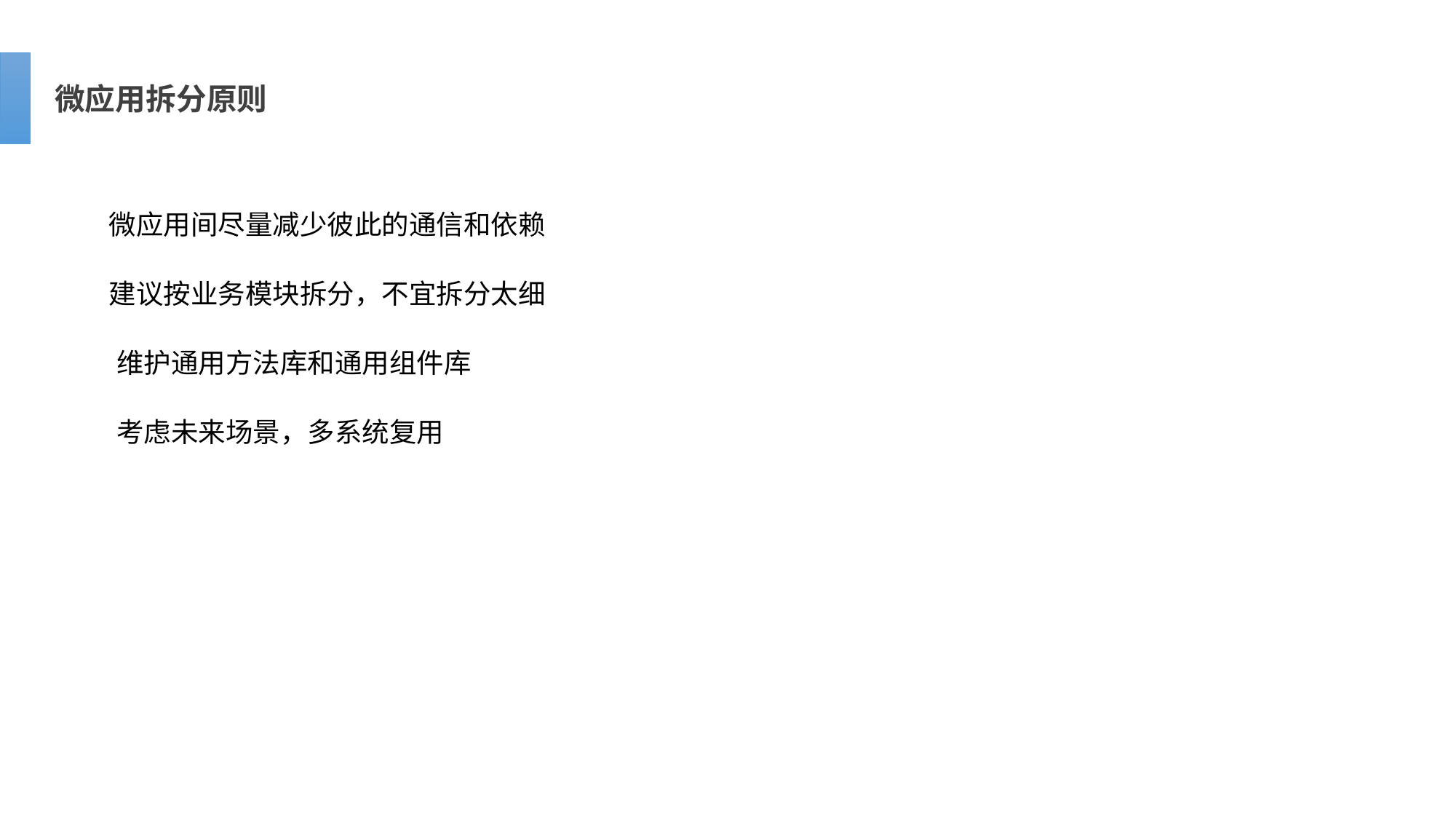

微应用拆分原则
微应用间尽量减少彼此的通信和依赖
建议按业务模块拆分，不宜拆分太细
维护通用方法库和通用组件库
考虑未来场景，多系统复用